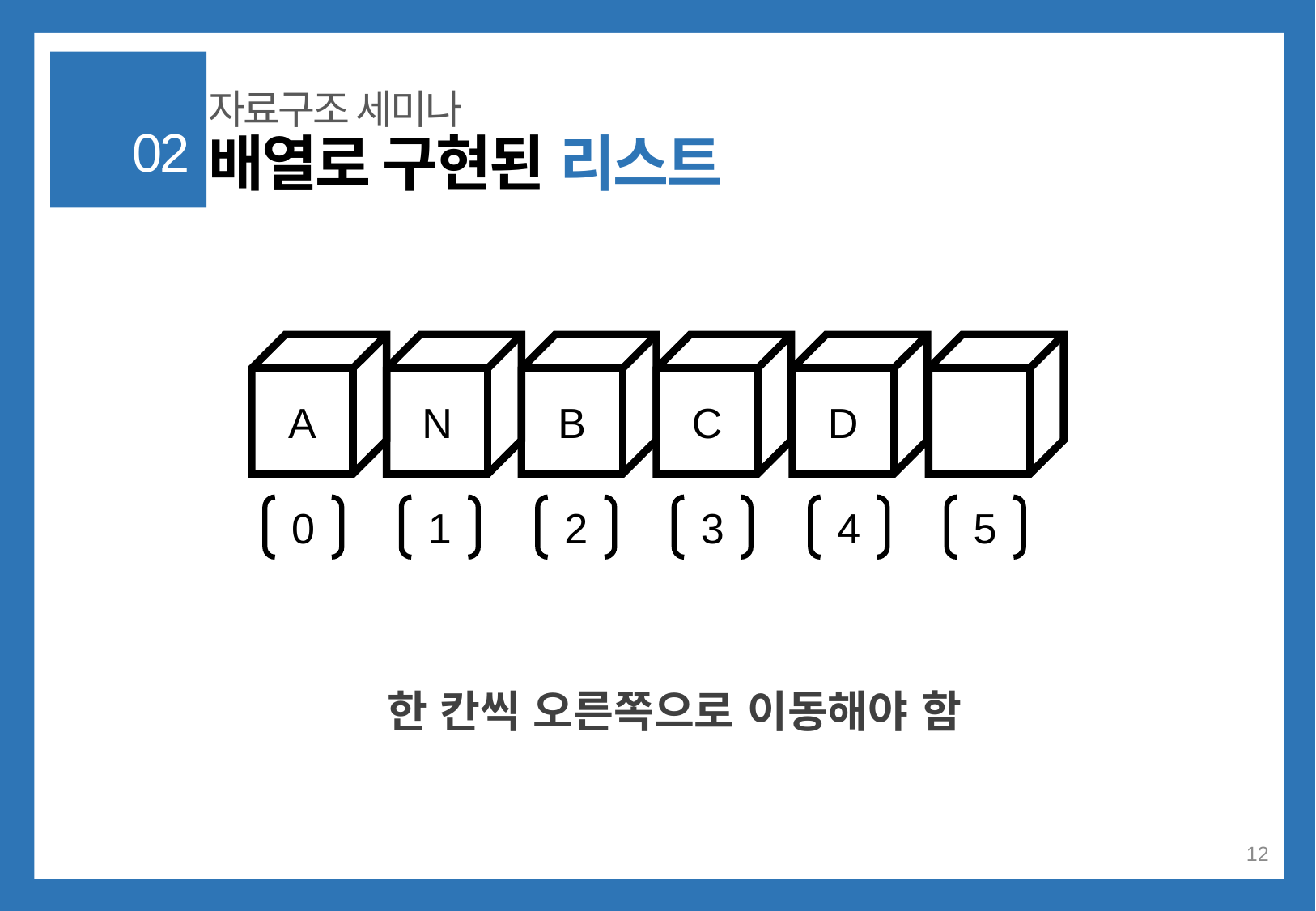

자료구조 세미나
02
배열로 구현된 리스트
A
N
B
C
D

0
1
2
3
4
5
한 칸씩 오른쪽으로 이동해야 함
12